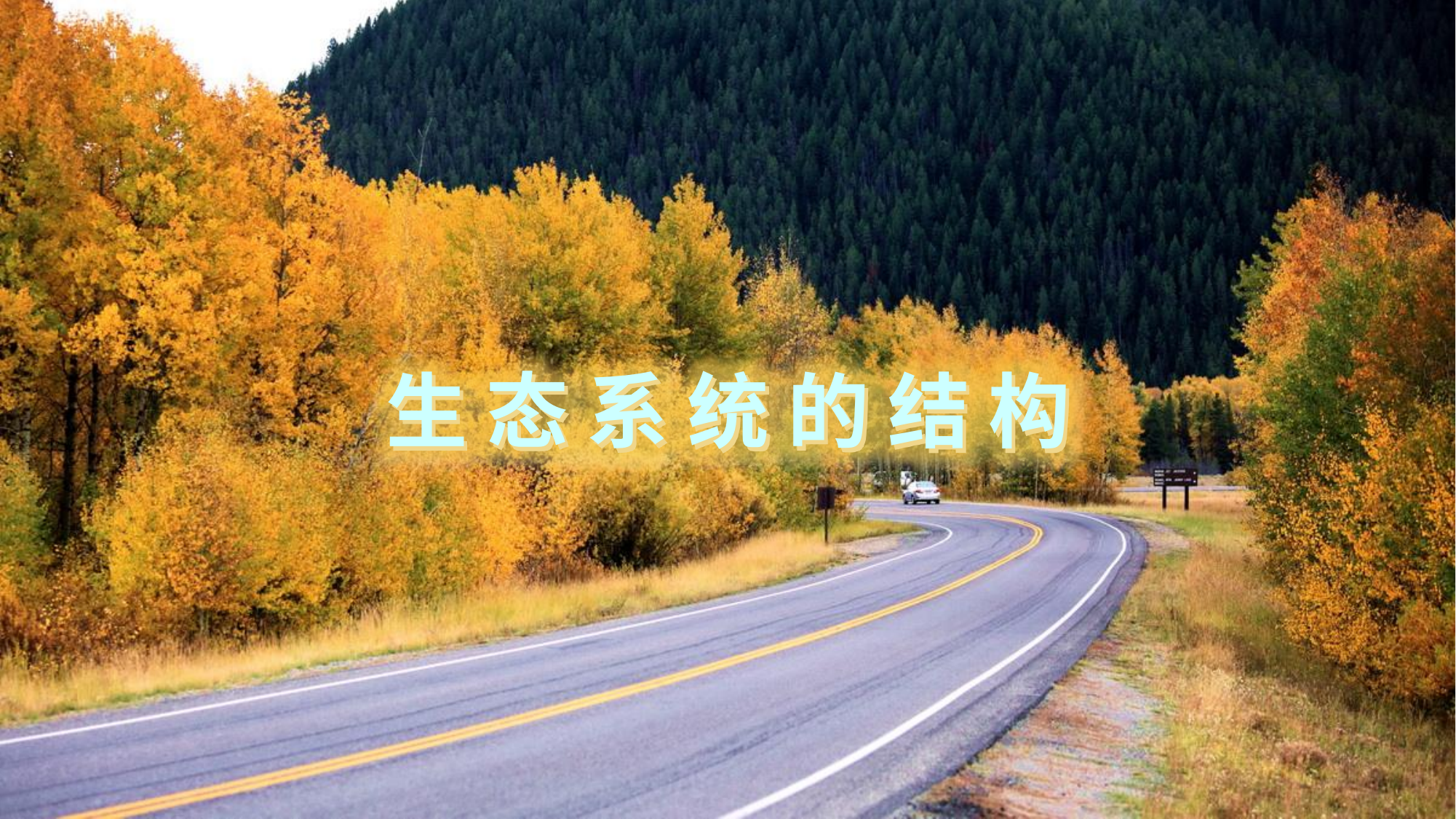

生 态 系 统 的 结 构